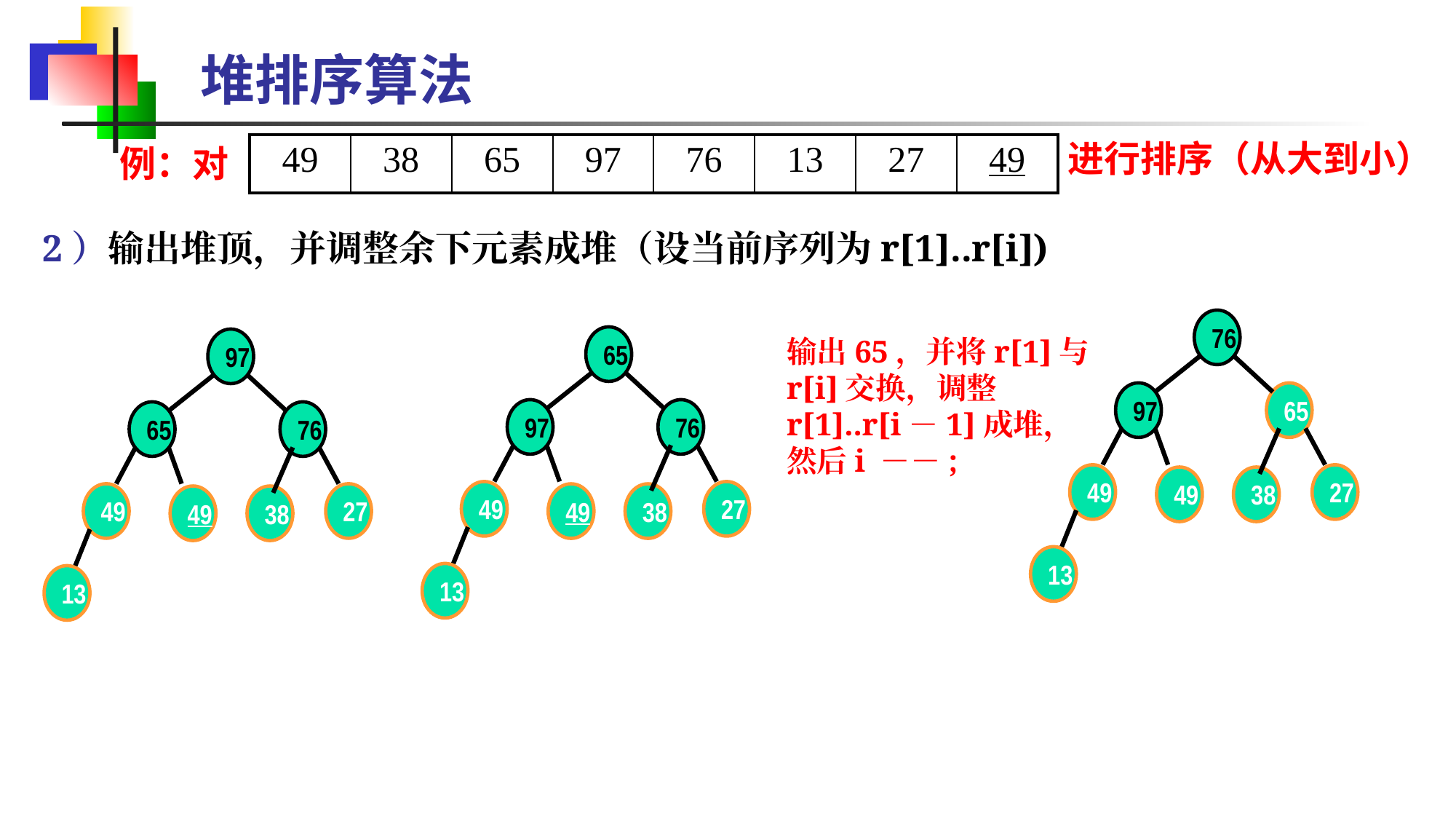

堆排序算法
进行排序（从大到小）
| 49 | 38 | 65 | 97 | 76 | 13 | 27 | 49 |
| --- | --- | --- | --- | --- | --- | --- | --- |
例：对
2）输出堆顶，并调整余下元素成堆（设当前序列为r[1]..r[i])
76

97
65

49
27
49
38

13
65

97
76

49
27
49
38

13
输出65，并将r[1]与r[i]交换，调整r[1]..r[i－1]成堆，然后i －－;
97

65
76

49
27
49
38

13